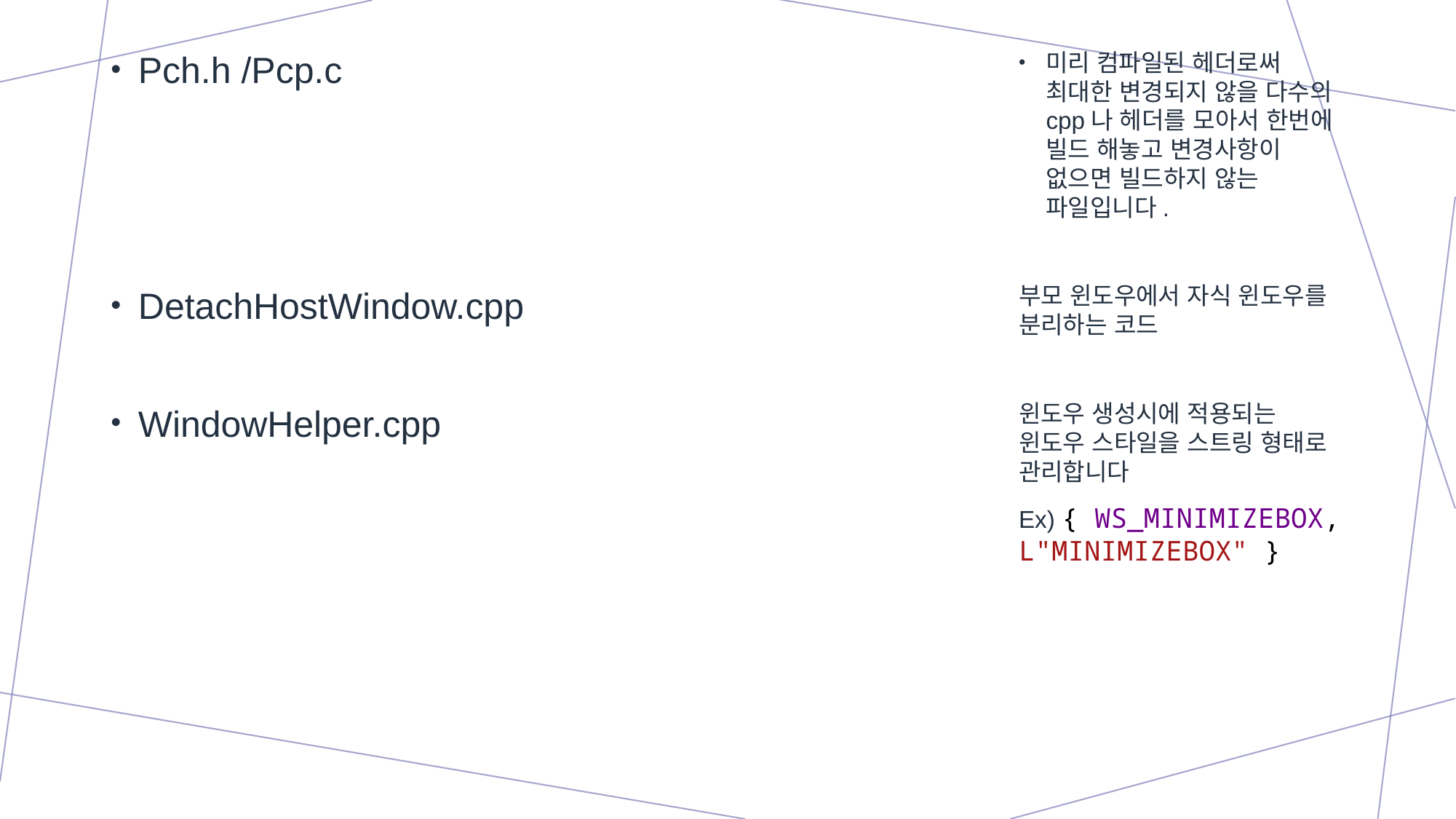

Pch.h /Pcp.c

DetachHostWindow.cpp

WindowHelper.cpp
미리 컴파일된 헤더로써 최대한 변경되지 않을 다수의 cpp나 헤더를 모아서 한번에 빌드 해놓고 변경사항이 없으면 빌드하지 않는 파일입니다.

부모 윈도우에서 자식 윈도우를 분리하는 코드

윈도우 생성시에 적용되는  윈도우 스타일을 스트링 형태로 관리합니다
Ex) { WS_MINIMIZEBOX, L"MINIMIZEBOX" }